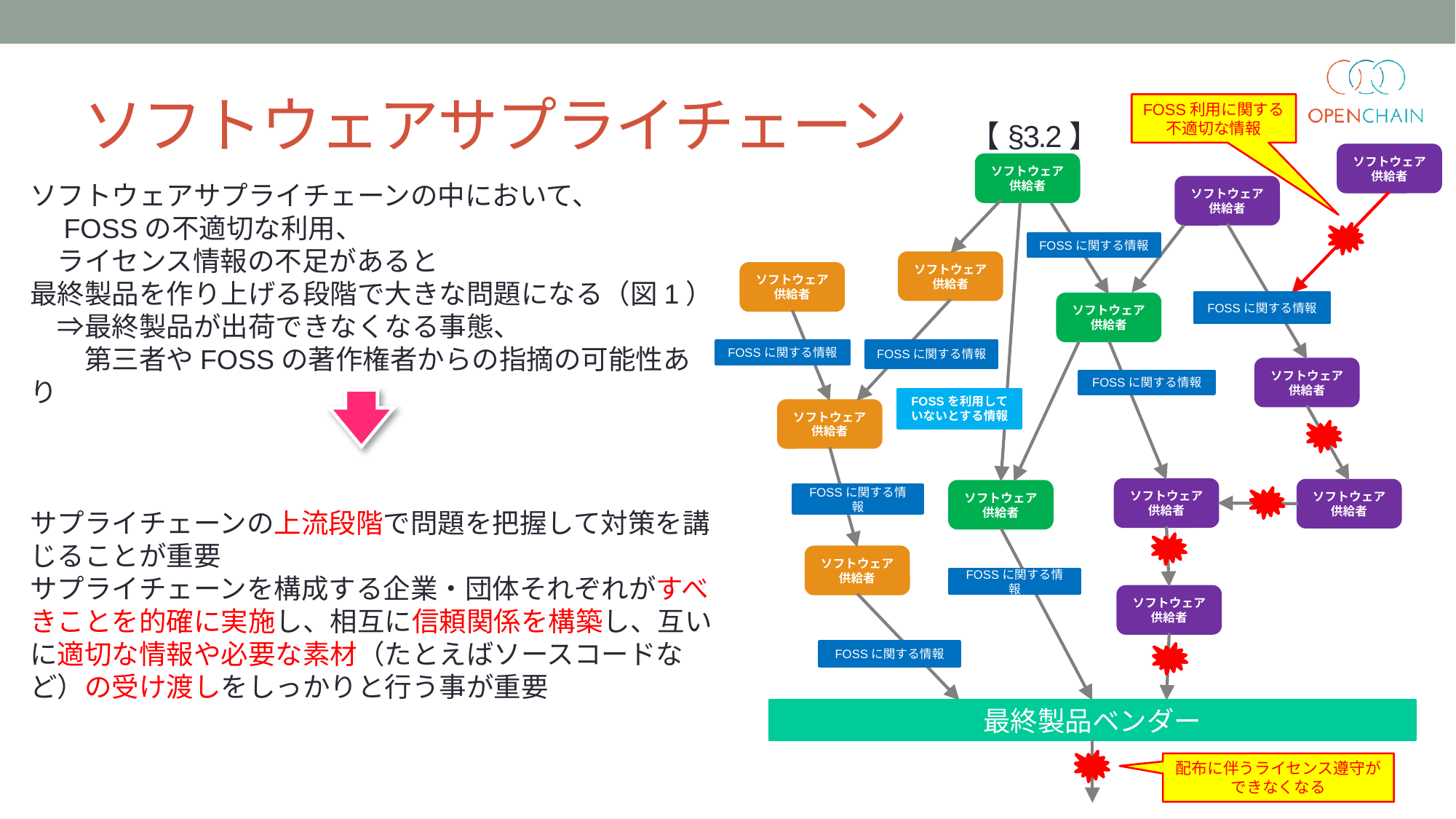

# ソフトウェアサプライチェーン     【§3.2】
FOSS利用に関する
不適切な情報
ソフトウェア
供給者
ソフトウェア
供給者
ソフトウェアサプライチェーンの中において、
　FOSSの不適切な利用、
　ライセンス情報の不足があると
最終製品を作り上げる段階で大きな問題になる（図1）
　⇒最終製品が出荷できなくなる事態、
　　第三者やFOSSの著作権者からの指摘の可能性あり

サプライチェーンの上流段階で問題を把握して対策を講じることが重要
サプライチェーンを構成する企業・団体それぞれがすべきことを的確に実施し、相互に信頼関係を構築し、互いに適切な情報や必要な素材（たとえばソースコードなど）の受け渡しをしっかりと行う事が重要
ソフトウェア
供給者

FOSSに関する情報
ソフトウェア
供給者
ソフトウェア
供給者
FOSSに関する情報
ソフトウェア
供給者
FOSSに関する情報
FOSSに関する情報
ソフトウェア
供給者
FOSSに関する情報
FOSSを利用して
いないとする情報

ソフトウェア
供給者

ソフトウェア
供給者
ソフトウェア
供給者
ソフトウェア
供給者
FOSSに関する情報

ソフトウェア
供給者
FOSSに関する情報
ソフトウェア
供給者
FOSSに関する情報

最終製品ベンダー

配布に伴うライセンス遵守ができなくなる